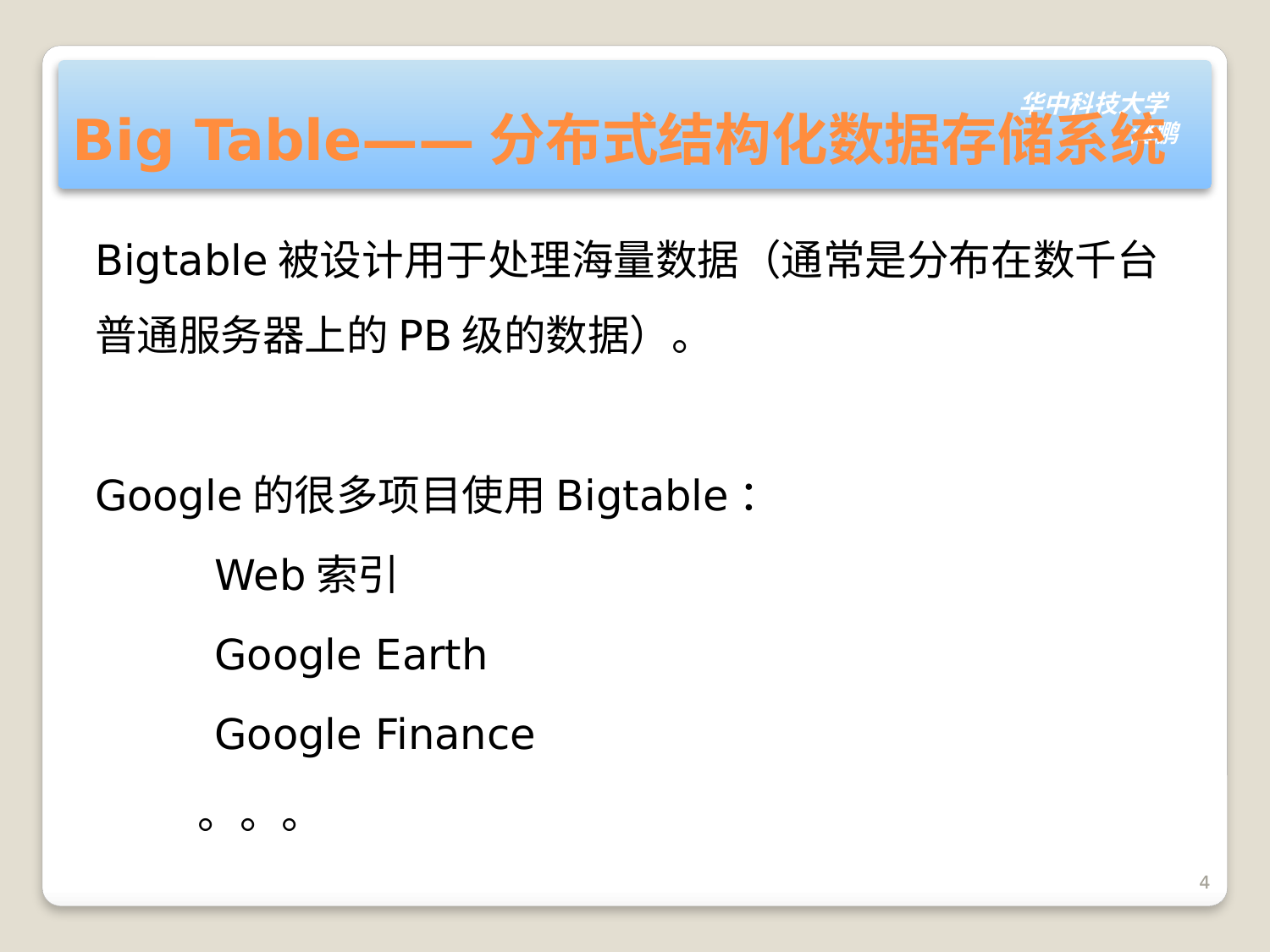

# Big Table——分布式结构化数据存储系统
Bigtable被设计用于处理海量数据（通常是分布在数千台普通服务器上的PB级的数据）。

Google的很多项目使用Bigtable：
         Web索引
         Google Earth
         Google Finance
          。。。
4
4